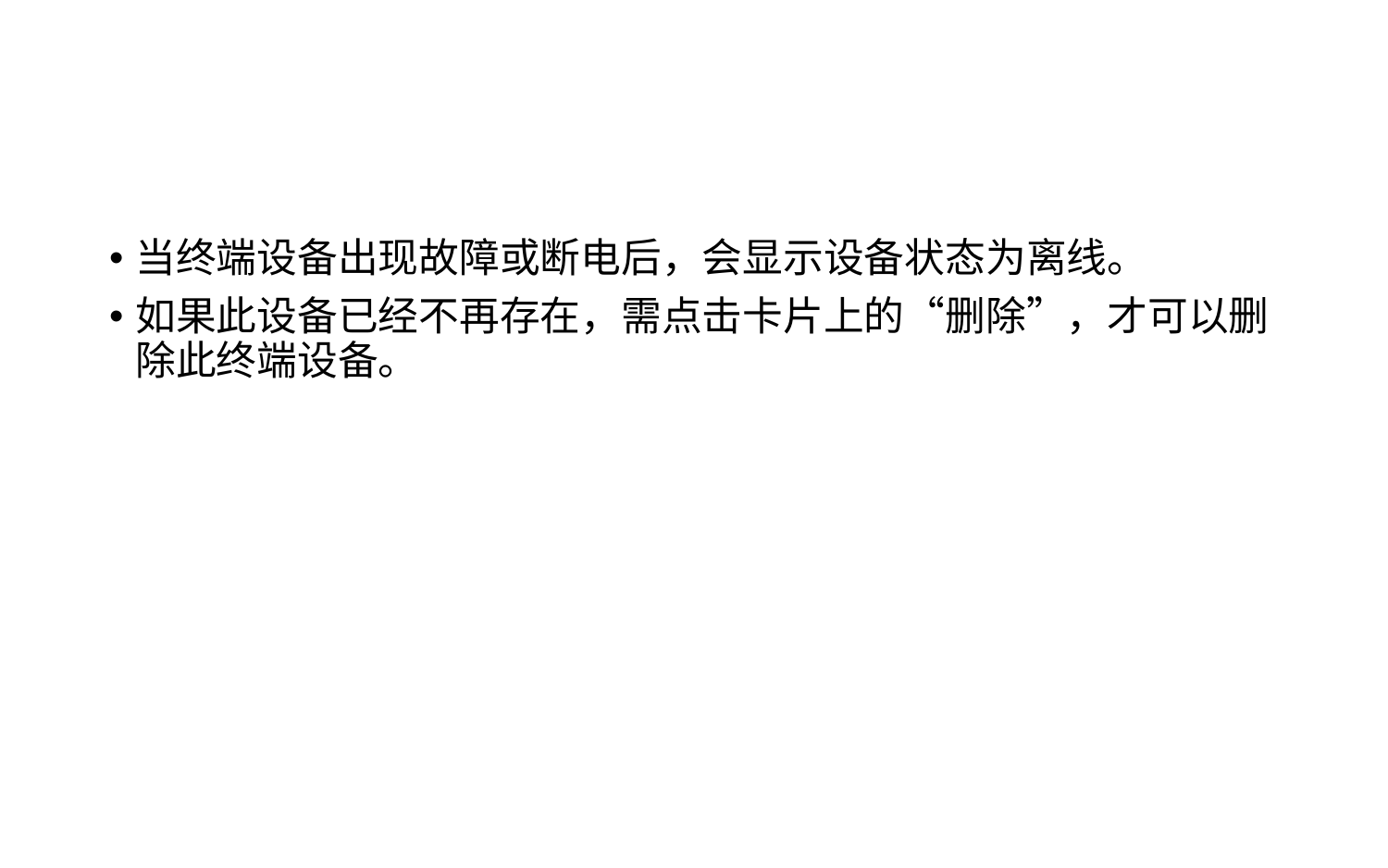

#
当终端设备出现故障或断电后，会显示设备状态为离线。
如果此设备已经不再存在，需点击卡片上的“删除”，才可以删除此终端设备。